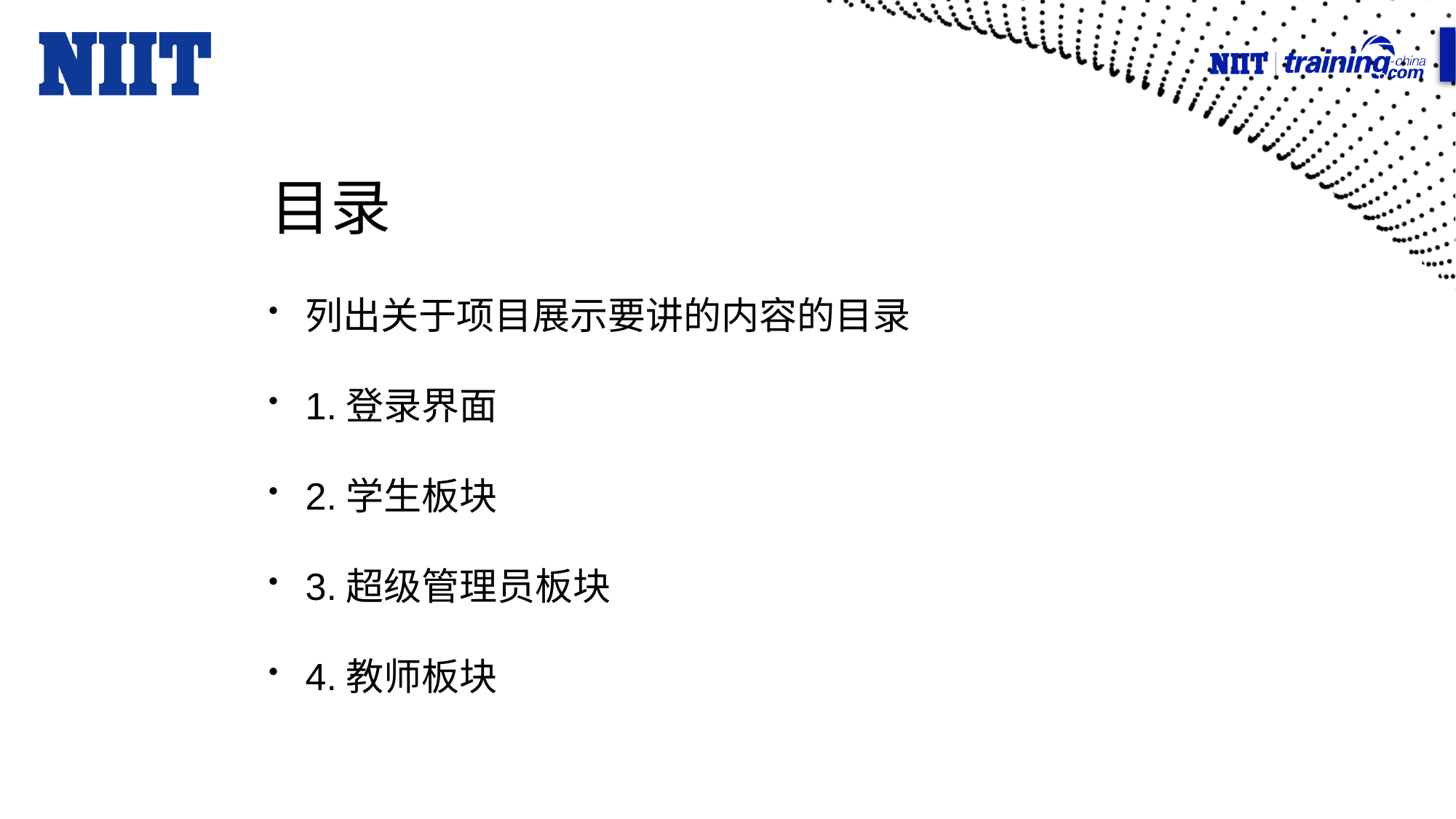

# 目录
列出关于项目展示要讲的内容的目录
1.登录界面
2.学生板块
3.超级管理员板块
4.教师板块